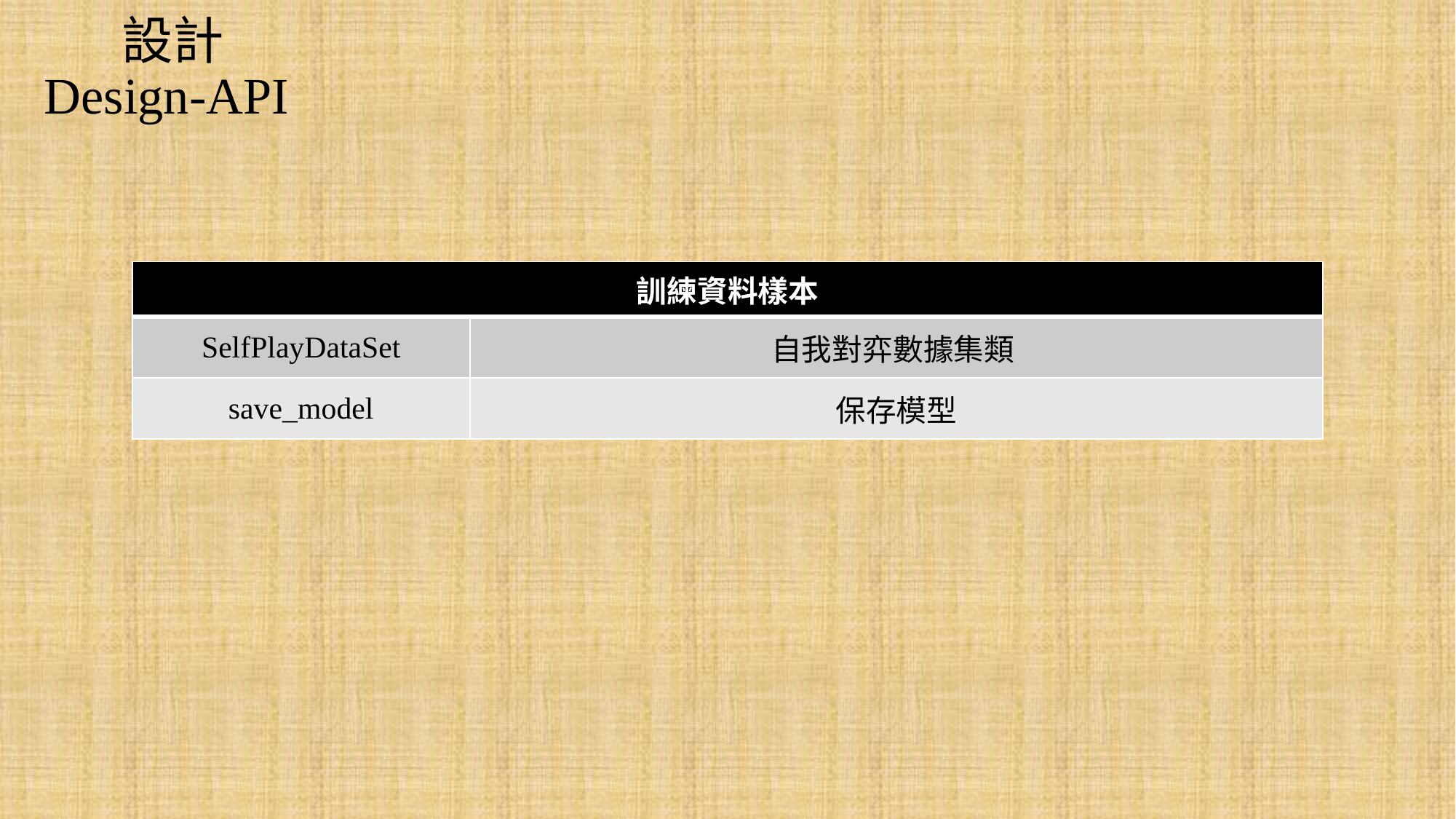

# 設計 Design-API
| 訓練資料樣本 |  |
| --- | --- |
| SelfPlayDataSet | 自我對弈數據集類 |
| save\_model | 保存模型 |